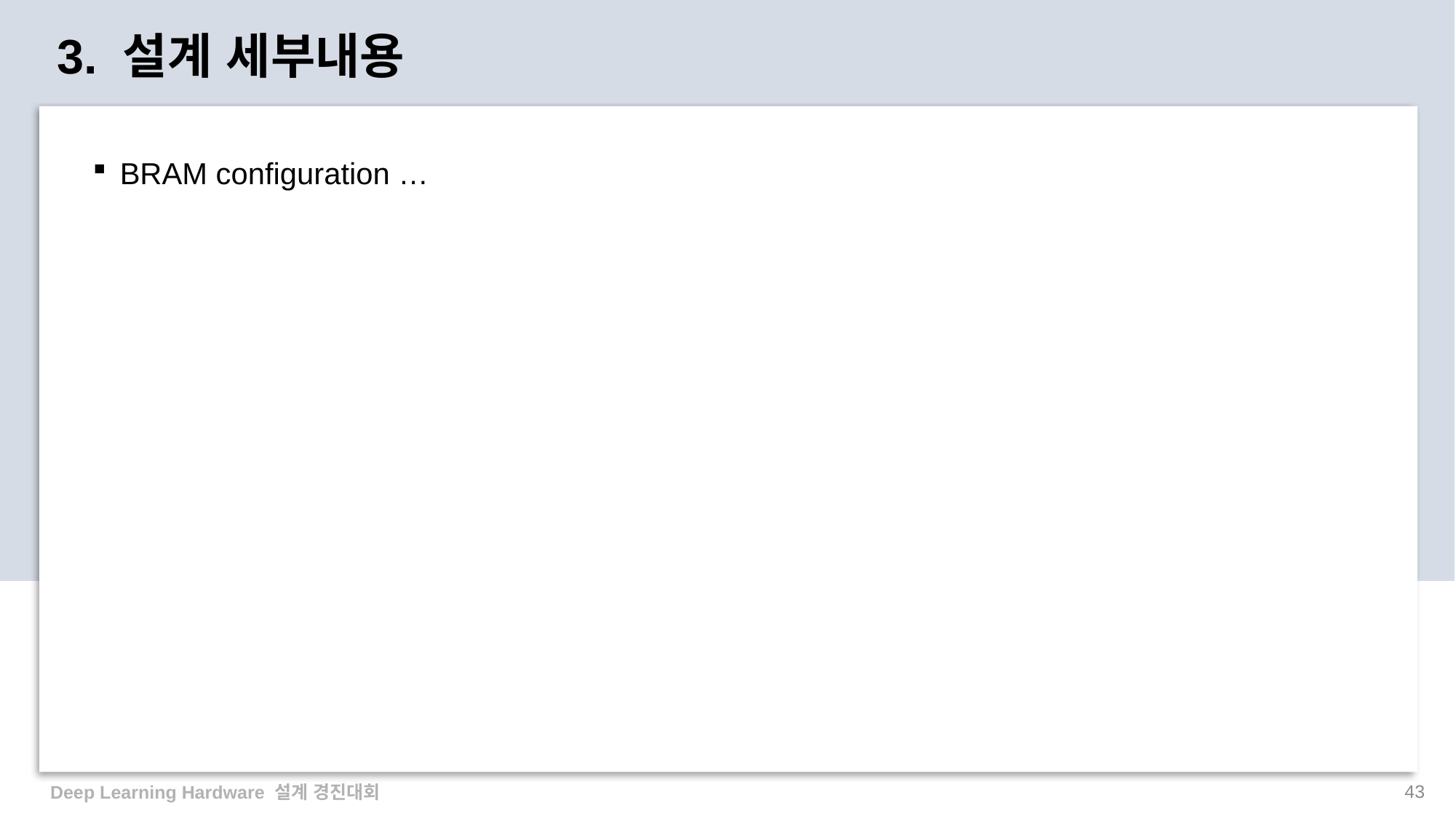

3. 설계 세부내용
BRAM configuration …

43
Deep Learning Hardware 설계 경진대회